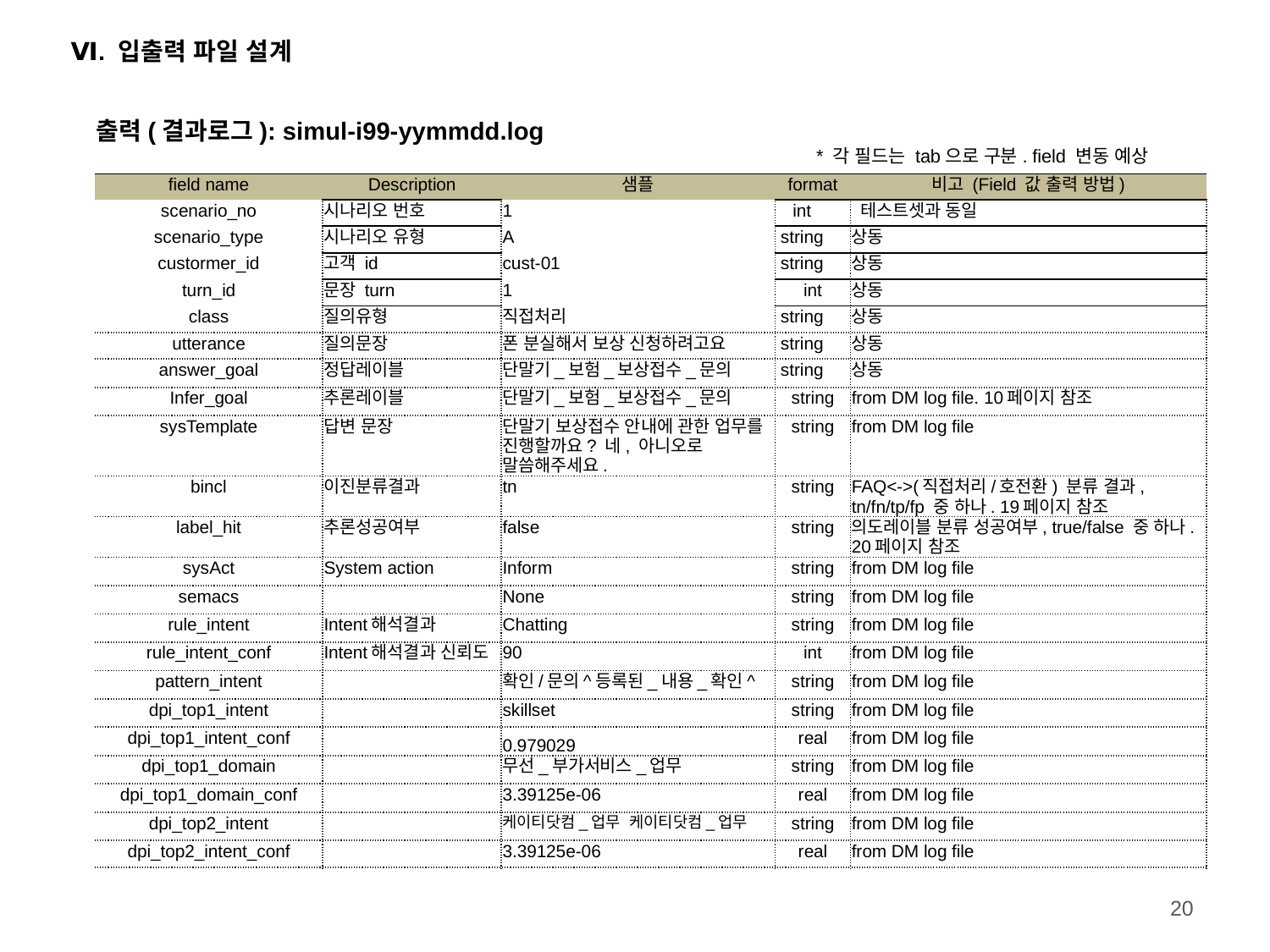

Ⅵ. 입출력 파일 설계
출력(결과로그): simul-i99-yymmdd.log
* 각 필드는 tab으로 구분. field 변동 예상
| field name | Description | 샘플 | format | 비고 (Field 값 출력 방법) |
| --- | --- | --- | --- | --- |
| scenario\_no | 시나리오 번호 | 1 | int | 테스트셋과 동일 |
| scenario\_type | 시나리오 유형 | A | string | 상동 |
| custormer\_id | 고객 id | cust-01 | string | 상동 |
| turn\_id | 문장 turn | 1 | int | 상동 |
| class | 질의유형 | 직접처리 | string | 상동 |
| utterance | 질의문장 | 폰 분실해서 보상 신청하려고요 | string | 상동 |
| answer\_goal | 정답레이블 | 단말기\_보험\_보상접수\_문의 | string | 상동 |
| Infer\_goal | 추론레이블 | 단말기\_보험\_보상접수\_문의 | string | from DM log file. 10페이지 참조 |
| sysTemplate | 답변 문장 | 단말기 보상접수 안내에 관한 업무를 진행할까요? 네, 아니오로 말씀해주세요. | string | from DM log file |
| bincl | 이진분류결과 | tn | string | FAQ<->(직접처리/호전환) 분류 결과, tn/fn/tp/fp 중 하나. 19페이지 참조 |
| label\_hit | 추론성공여부 | false | string | 의도레이블 분류 성공여부, true/false 중 하나. 20페이지 참조 |
| sysAct | System action | Inform | string | from DM log file |
| semacs |  | None | string | from DM log file |
| rule\_intent | Intent해석결과 | Chatting | string | from DM log file |
| rule\_intent\_conf | Intent해석결과 신뢰도 | 90 | int | from DM log file |
| pattern\_intent |  | 확인/문의^등록된\_내용\_확인^ | string | from DM log file |
| dpi\_top1\_intent |  | skillset | string | from DM log file |
| dpi\_top1\_intent\_conf |  | 0.979029 | real | from DM log file |
| dpi\_top1\_domain |  | 무선\_부가서비스\_업무 | string | from DM log file |
| dpi\_top1\_domain\_conf |  | 3.39125e-06 | real | from DM log file |
| dpi\_top2\_intent |  | 케이티닷컴\_업무 케이티닷컴\_업무 | string | from DM log file |
| dpi\_top2\_intent\_conf |  | 3.39125e-06 | real | from DM log file |
20